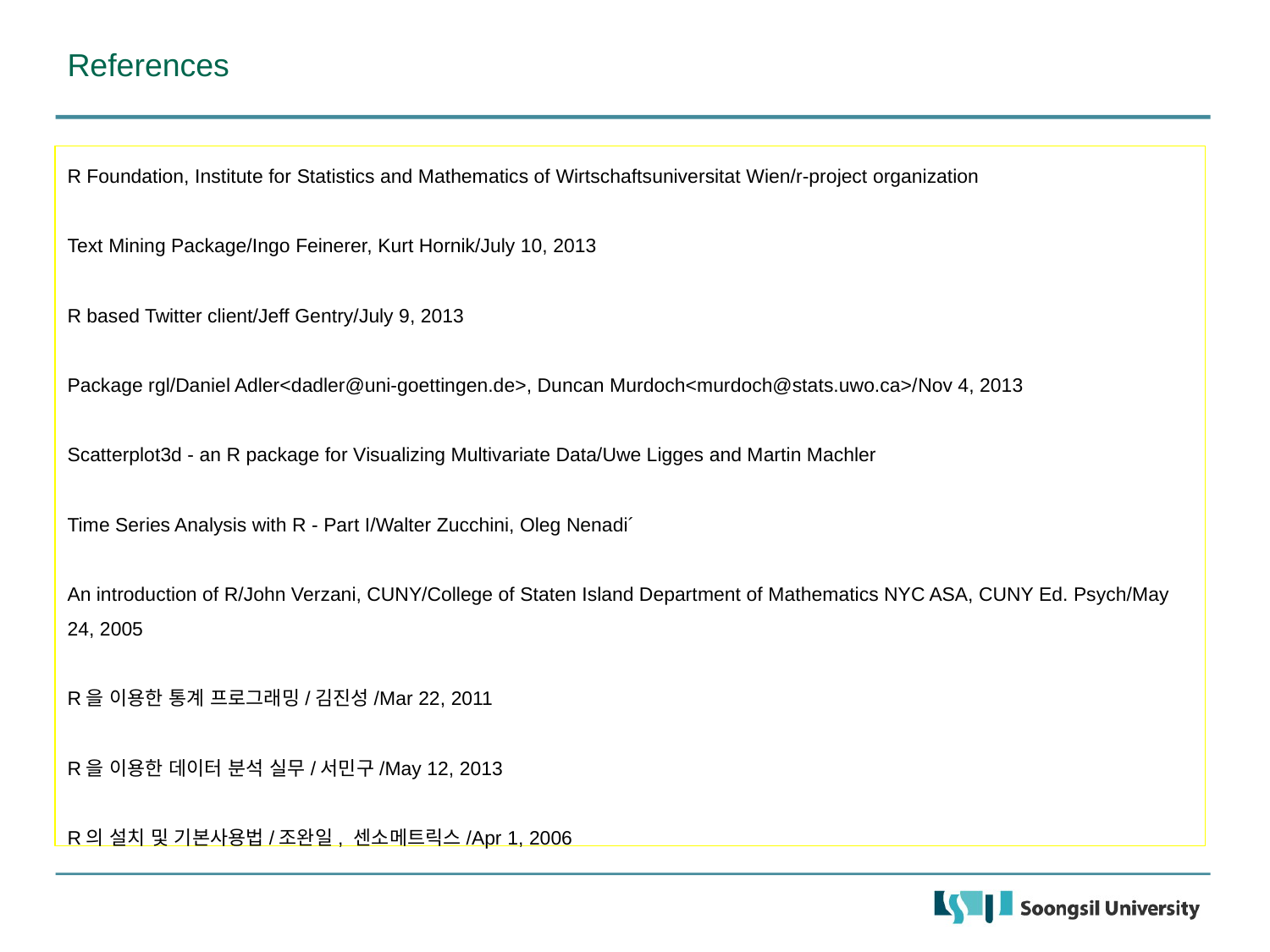

References
R Foundation, Institute for Statistics and Mathematics of Wirtschaftsuniversitat Wien/r-project organization

Text Mining Package/Ingo Feinerer, Kurt Hornik/July 10, 2013

R based Twitter client/Jeff Gentry/July 9, 2013

Package rgl/Daniel Adler<dadler@uni-goettingen.de>, Duncan Murdoch<murdoch@stats.uwo.ca>/Nov 4, 2013

Scatterplot3d - an R package for Visualizing Multivariate Data/Uwe Ligges and Martin Machler

Time Series Analysis with R - Part I/Walter Zucchini, Oleg Nenadi´

An introduction of R/John Verzani, CUNY/College of Staten Island Department of Mathematics NYC ASA, CUNY Ed. Psych/May 24, 2005

R을 이용한 통계 프로그래밍/김진성/Mar 22, 2011

R을 이용한 데이터 분석 실무/서민구/May 12, 2013

R의 설치 및 기본사용법/조완일, 센소메트릭스/Apr 1, 2006